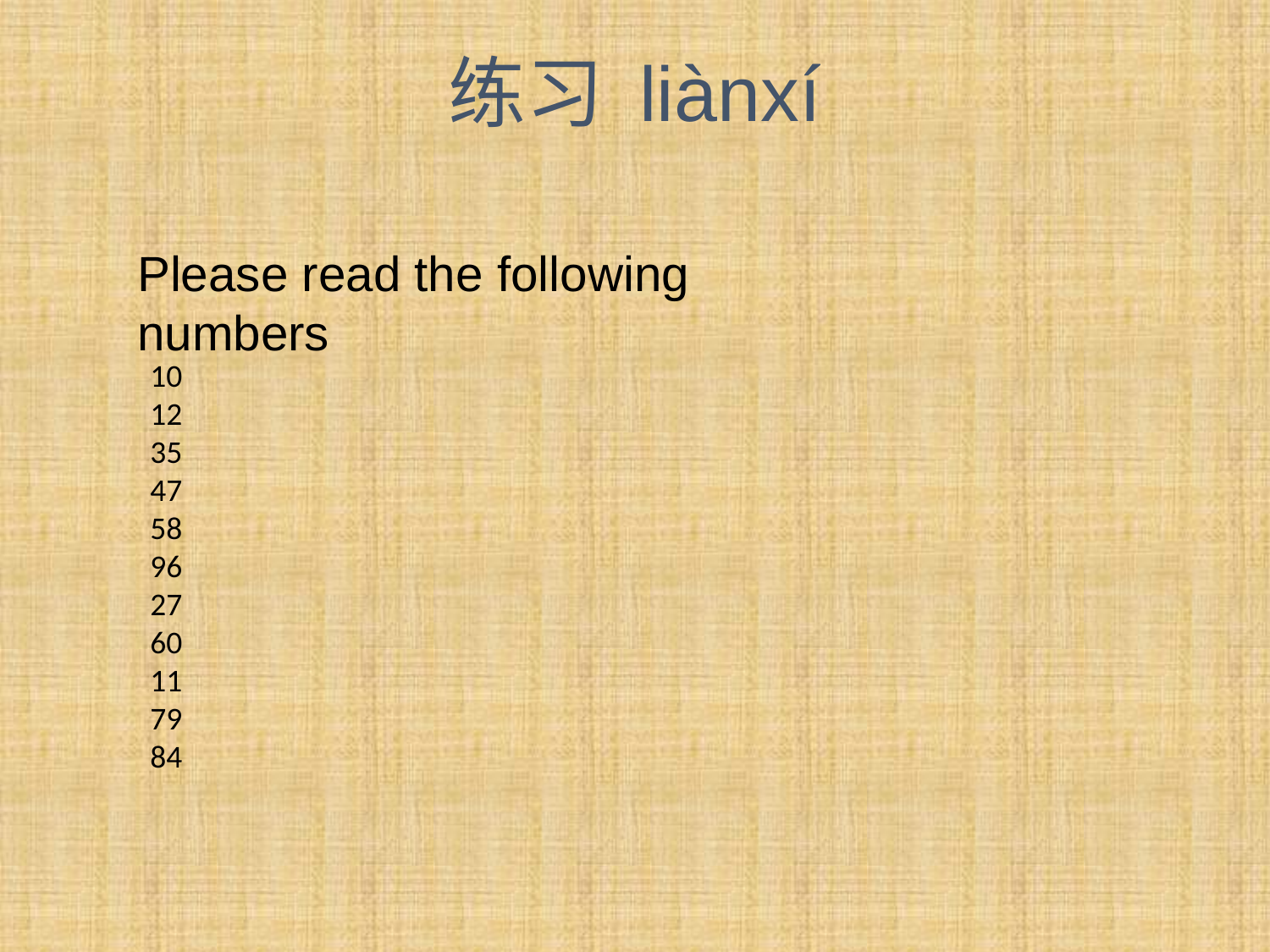

练习 liànxí
Please read the following numbers
10
12
35
47
58
96
27
60
11
79
84